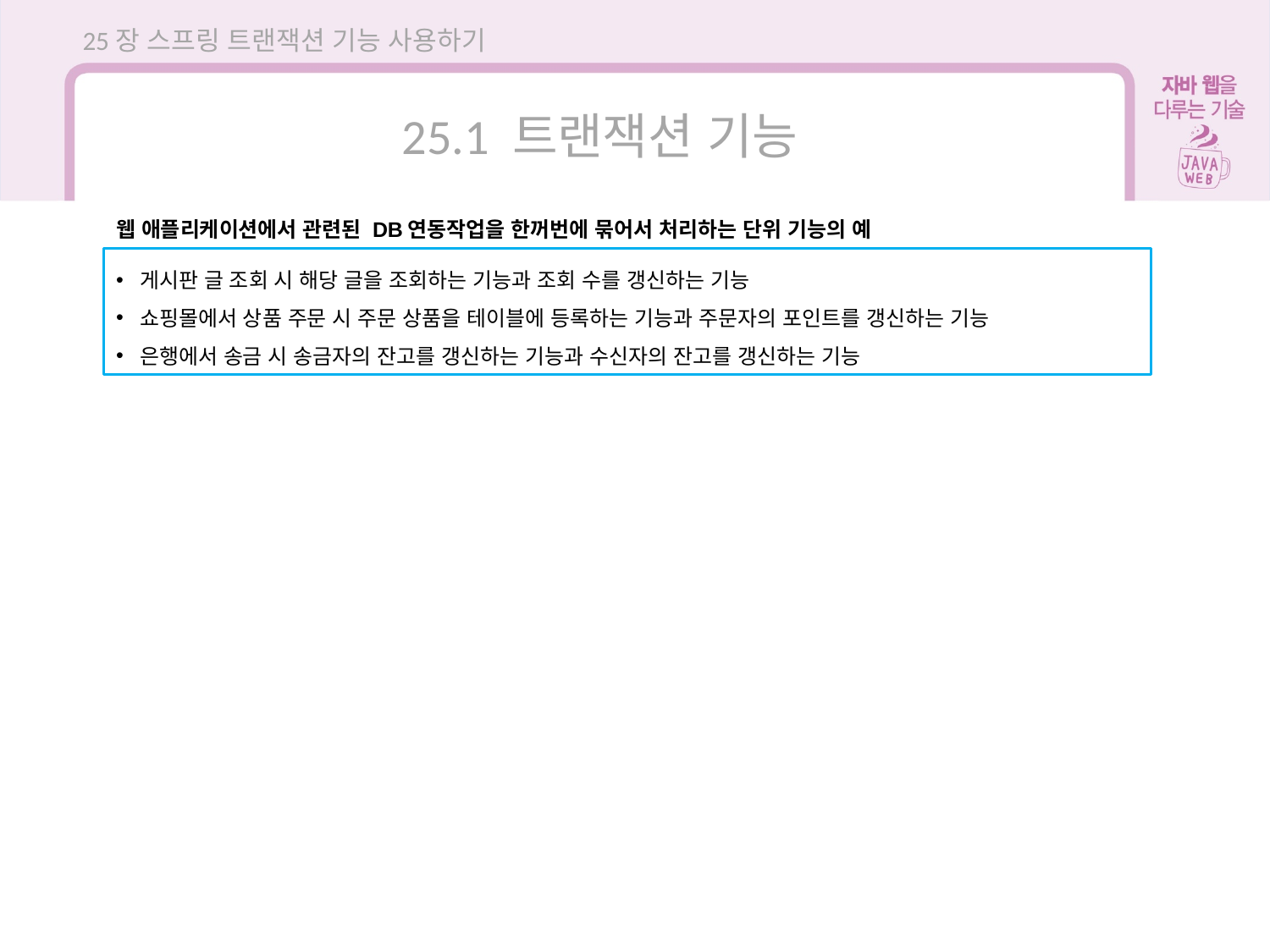

25장 스프링 트랜잭션 기능 사용하기
25.1 트랜잭션 기능
웹 애플리케이션에서 관련된 DB연동작업을 한꺼번에 묶어서 처리하는 단위 기능의 예
게시판 글 조회 시 해당 글을 조회하는 기능과 조회 수를 갱신하는 기능
쇼핑몰에서 상품 주문 시 주문 상품을 테이블에 등록하는 기능과 주문자의 포인트를 갱신하는 기능
은행에서 송금 시 송금자의 잔고를 갱신하는 기능과 수신자의 잔고를 갱신하는 기능